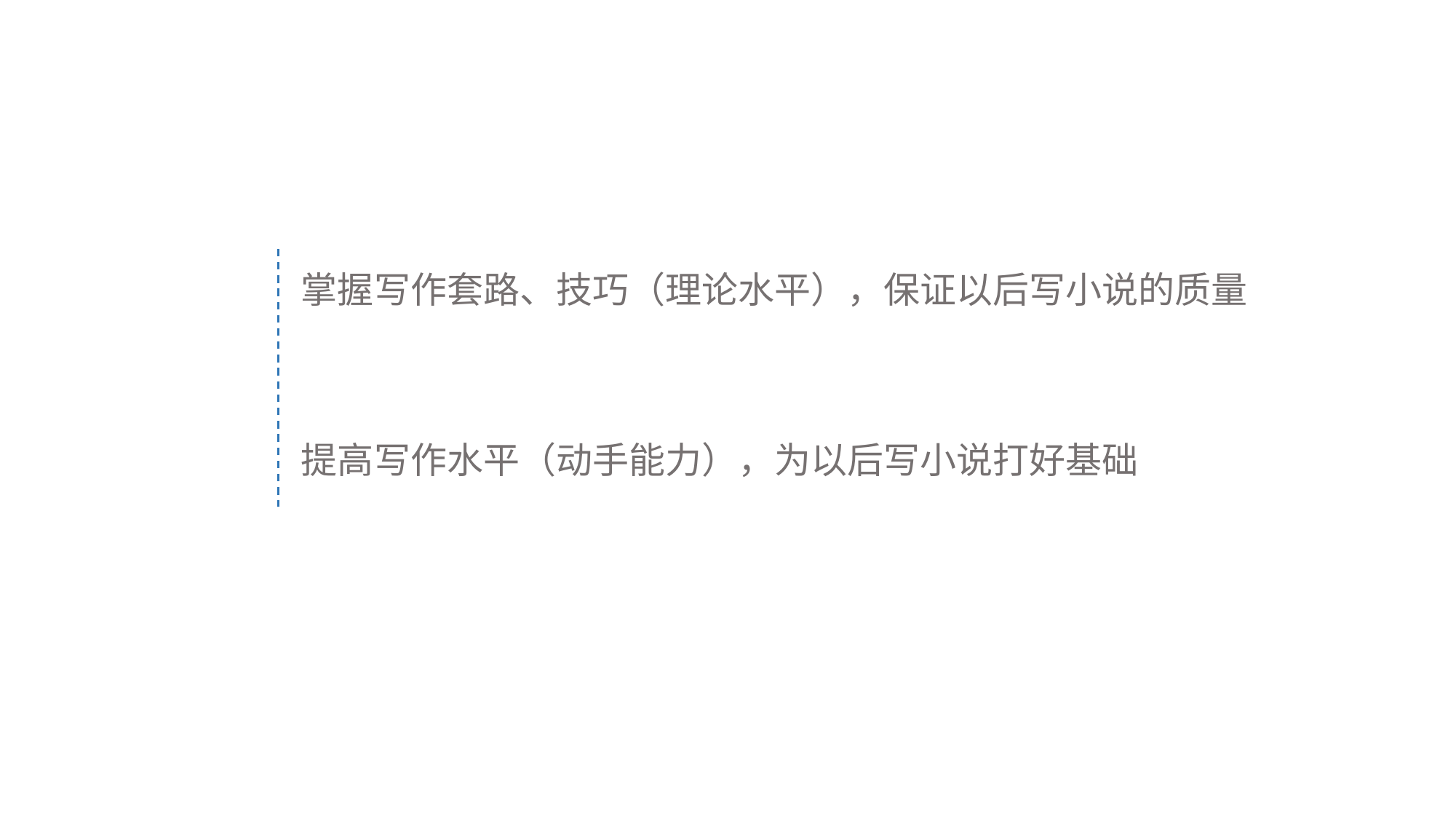

掌握写作套路、技巧（理论水平），保证以后写小说的质量
提高写作水平（动手能力），为以后写小说打好基础